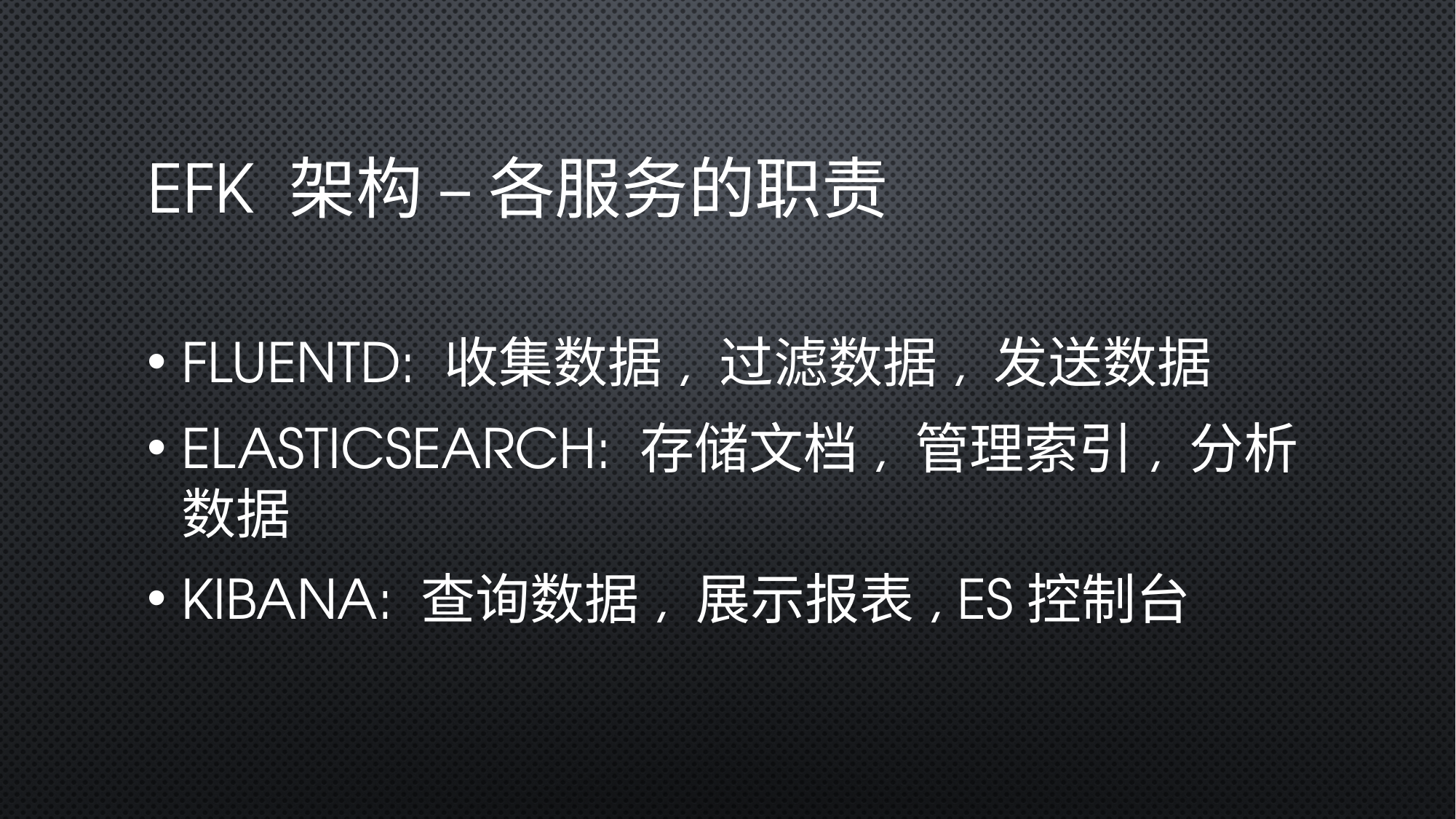

# EFK 架构 – 各服务的职责
Fluentd: 收集数据, 过滤数据, 发送数据
Elasticsearch: 存储文档, 管理索引, 分析数据
Kibana: 查询数据, 展示报表, ES控制台